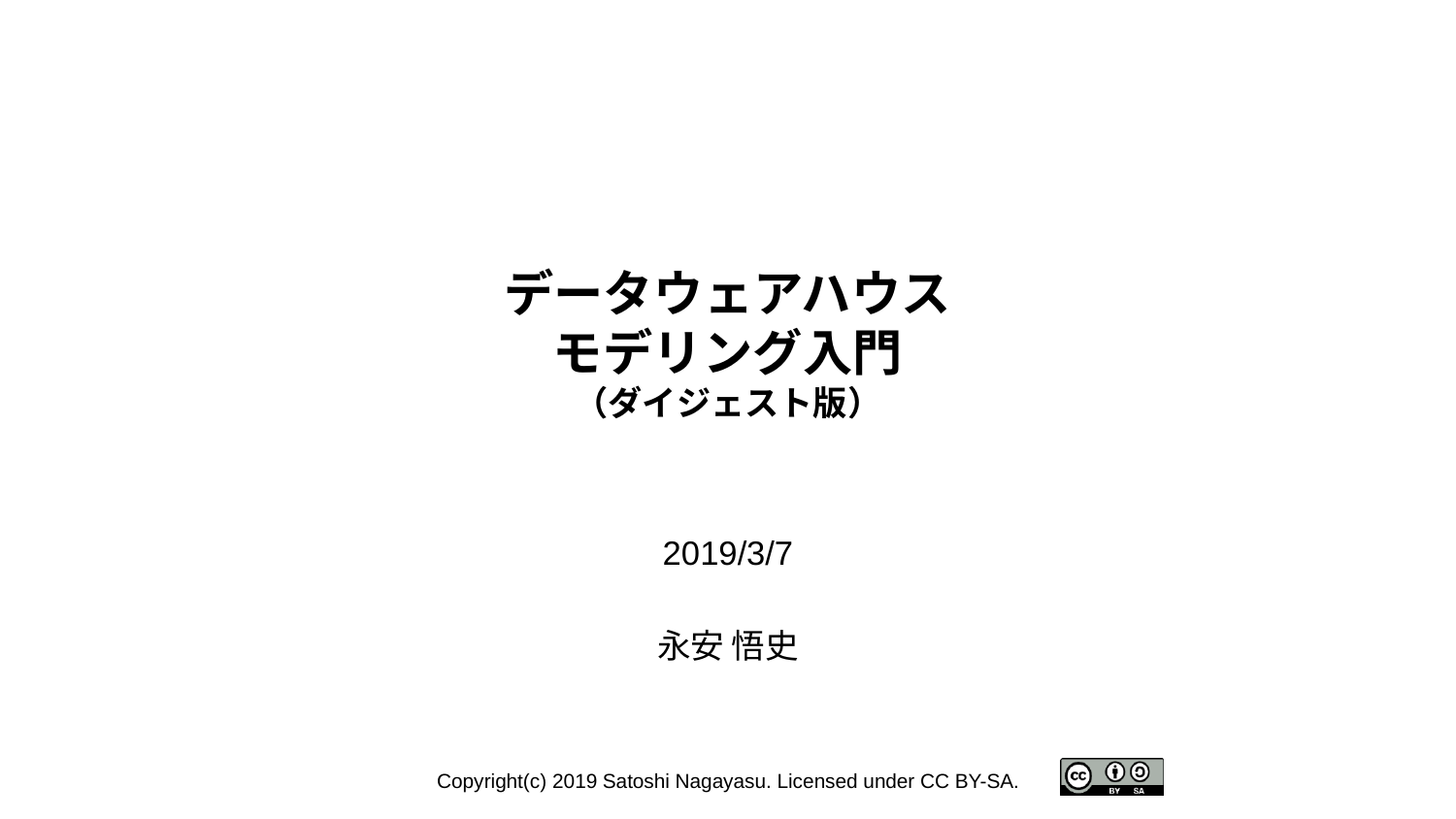

# データウェアハウス モデリング入門 （ダイジェスト版）
2019/3/7

永安 悟史
Copyright(c) 2019 Satoshi Nagayasu. Licensed under CC BY-SA.